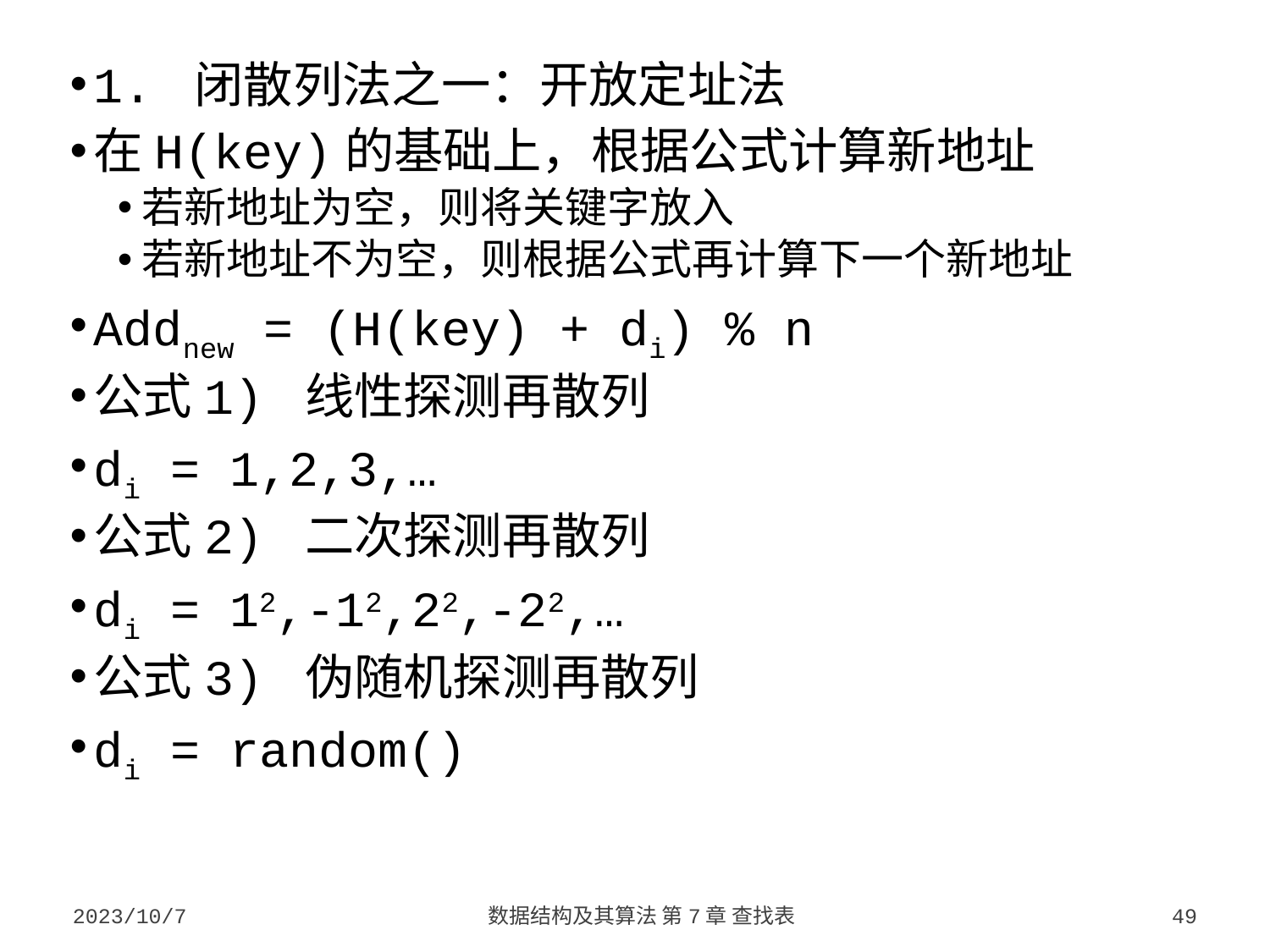

1. 闭散列法之一：开放定址法
在H(key)的基础上，根据公式计算新地址
若新地址为空，则将关键字放入
若新地址不为空，则根据公式再计算下一个新地址
Addnew = (H(key) + di) % n
公式1) 线性探测再散列
di = 1,2,3,…
公式2) 二次探测再散列
di = 12,-12,22,-22,…
公式3) 伪随机探测再散列
di = random()
2023/10/7
数据结构及其算法 第7章 查找表
49